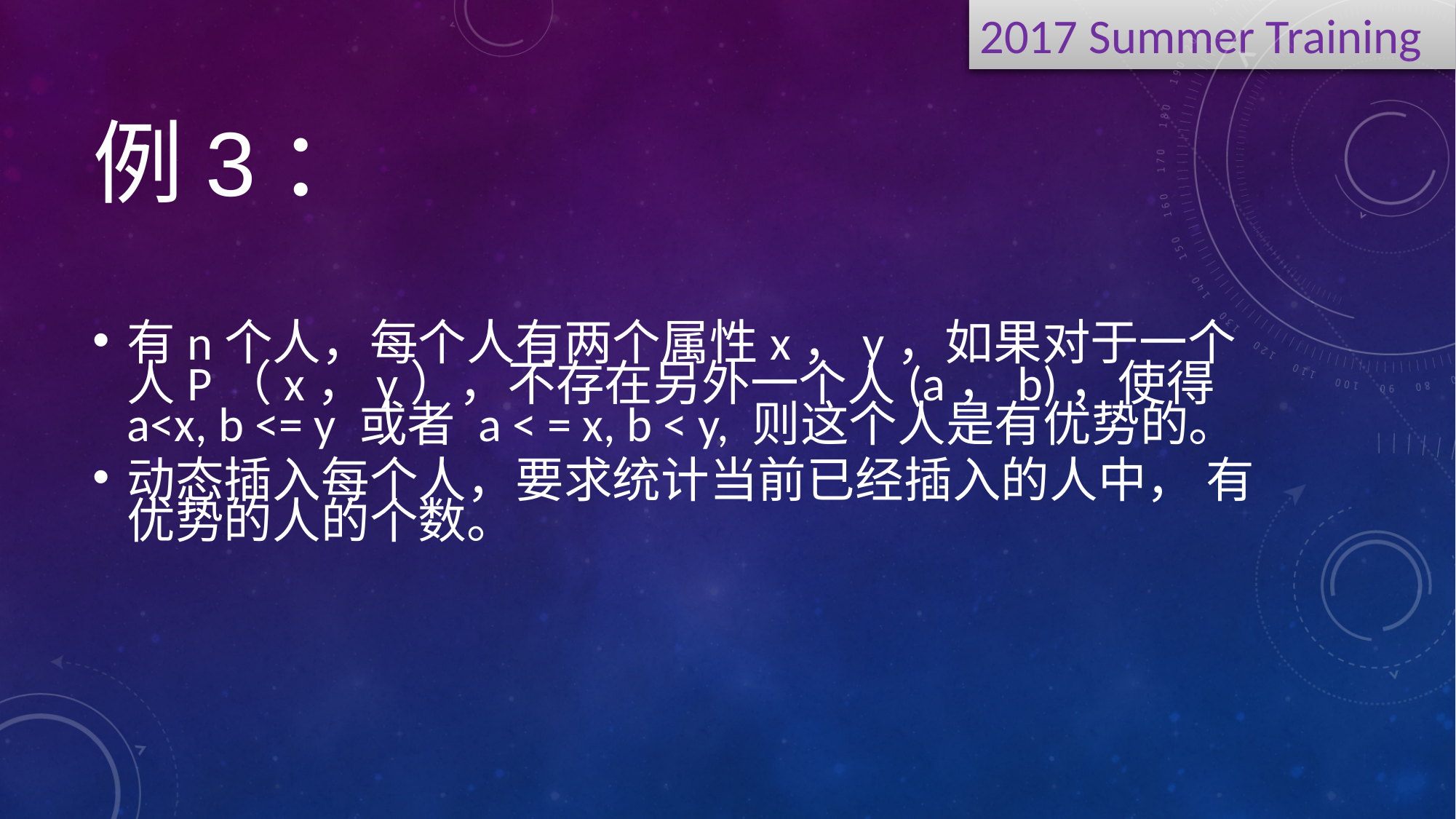

# 例3：
有n个人，每个人有两个属性x，y，如果对于一个人P（x，y），不存在另外一个人(a，b)，使得a<x, b <= y 或者 a < = x, b < y, 则这个人是有优势的。
动态插入每个人，要求统计当前已经插入的人中， 有优势的人的个数。